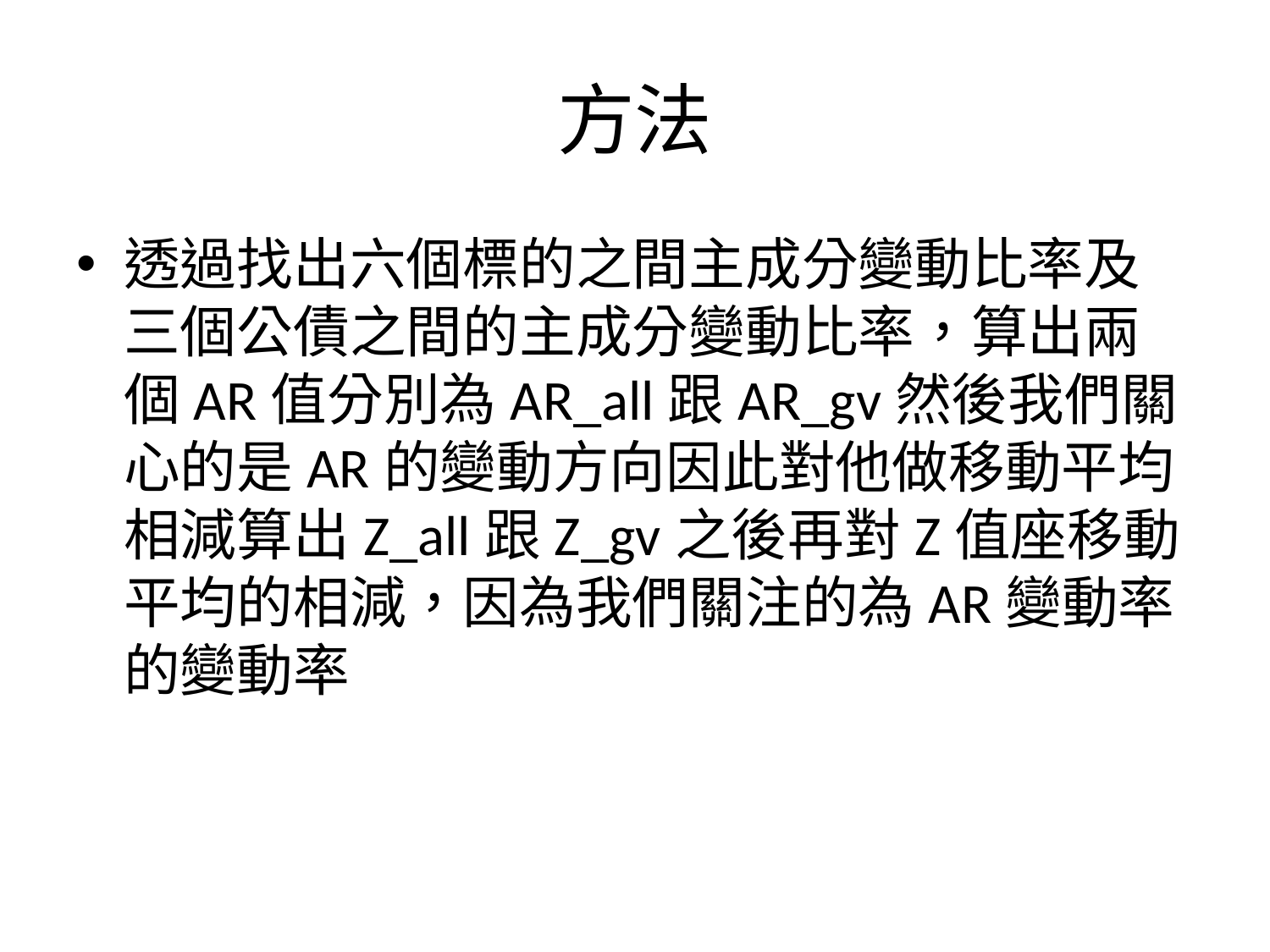

# 方法
透過找出六個標的之間主成分變動比率及三個公債之間的主成分變動比率，算出兩個AR值分別為AR_all跟AR_gv然後我們關心的是AR的變動方向因此對他做移動平均相減算出Z_all跟Z_gv之後再對Z值座移動平均的相減，因為我們關注的為AR變動率的變動率